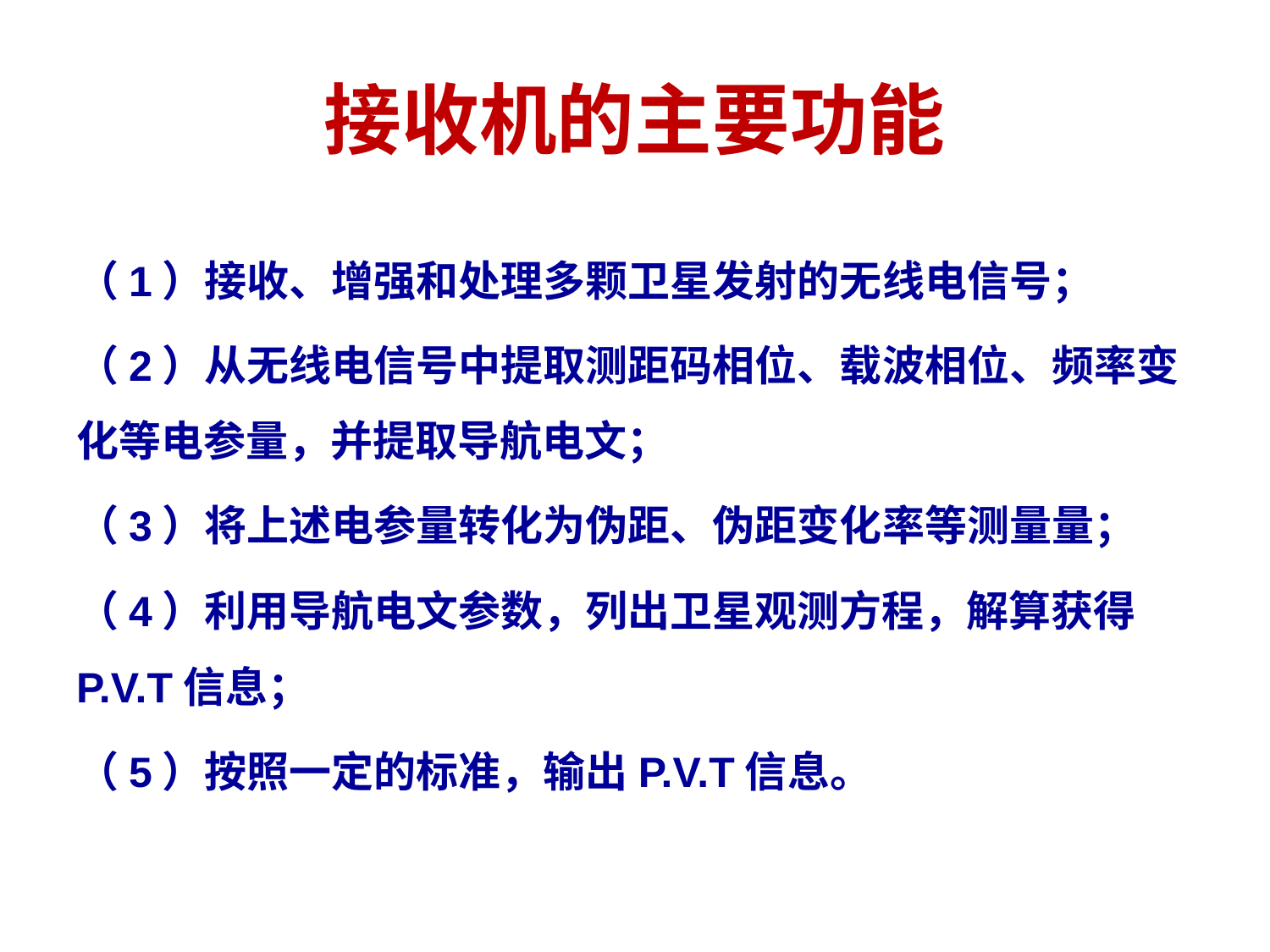

# 接收机的主要功能
（1）接收、增强和处理多颗卫星发射的无线电信号；
（2）从无线电信号中提取测距码相位、载波相位、频率变化等电参量，并提取导航电文；
（3）将上述电参量转化为伪距、伪距变化率等测量量；
（4）利用导航电文参数，列出卫星观测方程，解算获得P.V.T信息；
（5）按照一定的标准，输出P.V.T信息。